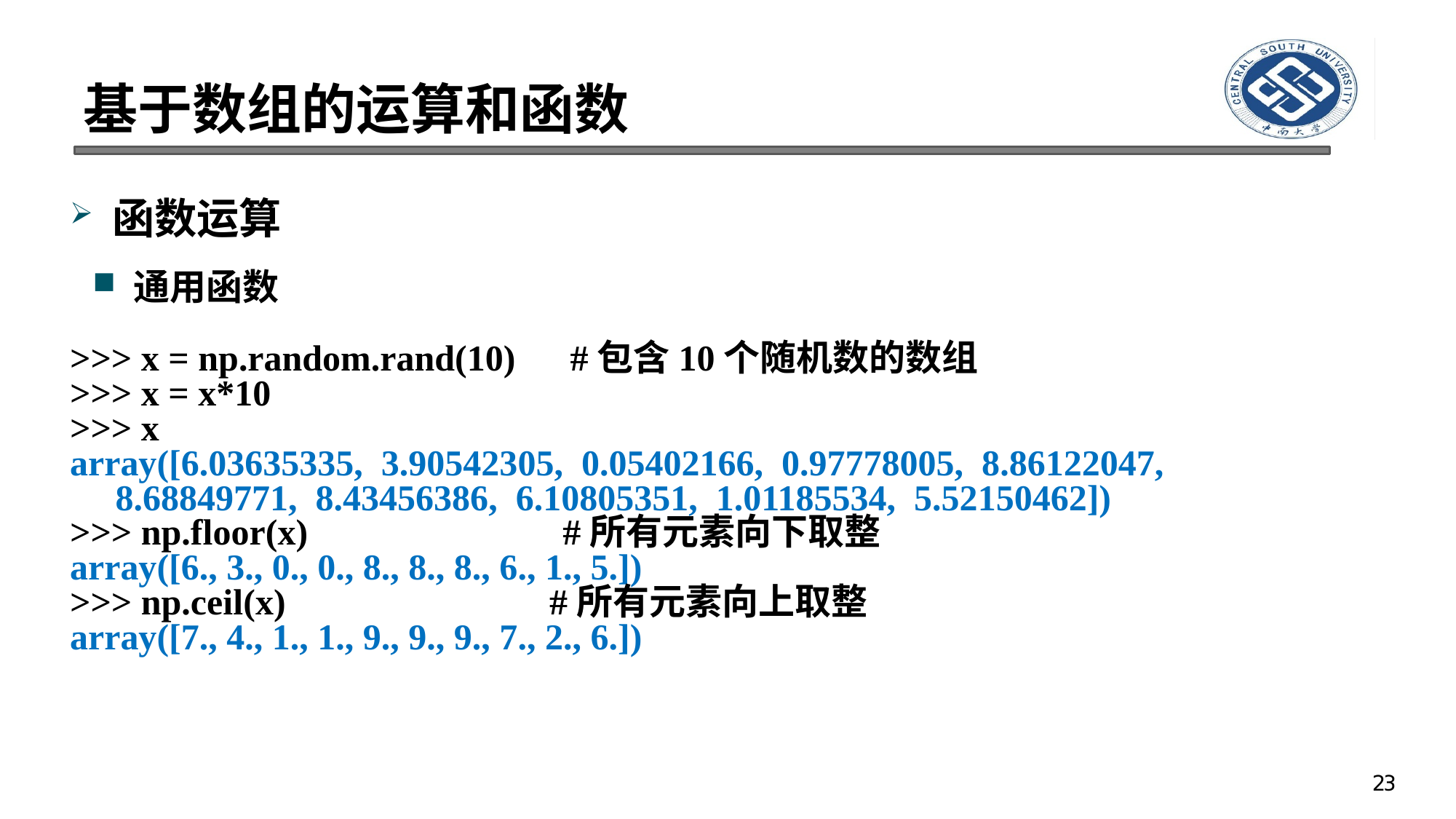

# 基于数组的运算和函数
函数运算
通用函数

>>> x = np.random.rand(10)      #包含10个随机数的数组
>>> x = x*10
>>> x
array([6.03635335,  3.90542305,  0.05402166,  0.97778005,  8.86122047,
     8.68849771,  8.43456386,  6.10805351,  1.01185534,  5.52150462])
>>> np.floor(x)                            #所有元素向下取整
array([6., 3., 0., 0., 8., 8., 8., 6., 1., 5.])
>>> np.ceil(x)                             #所有元素向上取整
array([7., 4., 1., 1., 9., 9., 9., 7., 2., 6.])
23